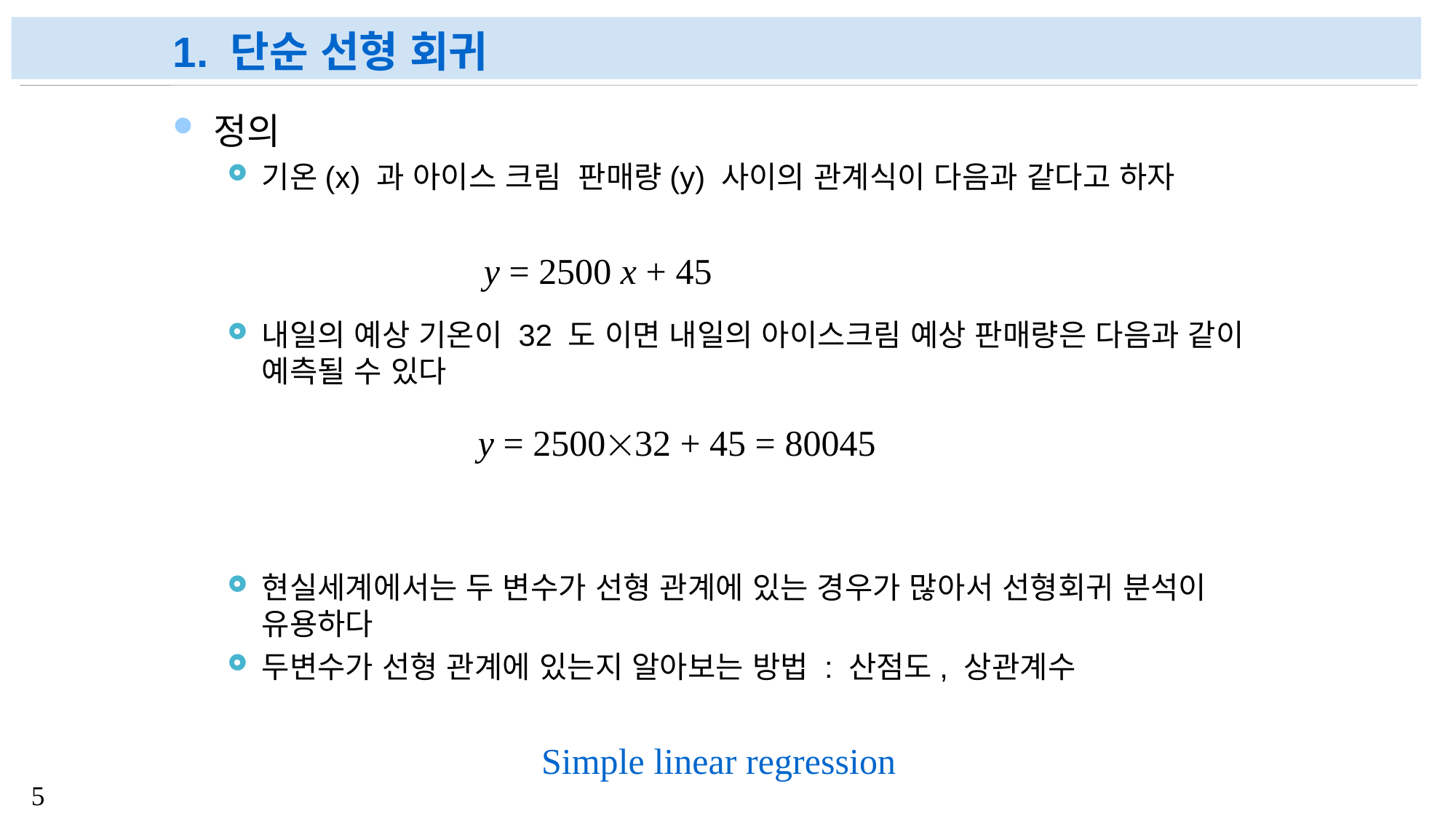

# 1. 단순 선형 회귀
정의
기온(x) 과 아이스 크림  판매량(y) 사이의 관계식이 다음과 같다고 하자

내일의 예상 기온이 32 도 이면 내일의 아이스크림 예상 판매량은 다음과 같이 예측될 수 있다

현실세계에서는 두 변수가 선형 관계에 있는 경우가 많아서 선형회귀 분석이 유용하다
두변수가 선형 관계에 있는지 알아보는 방법 : 산점도, 상관계수
y = 2500 x + 45
y = 2500×32 + 45 = 80045
Simple linear regression